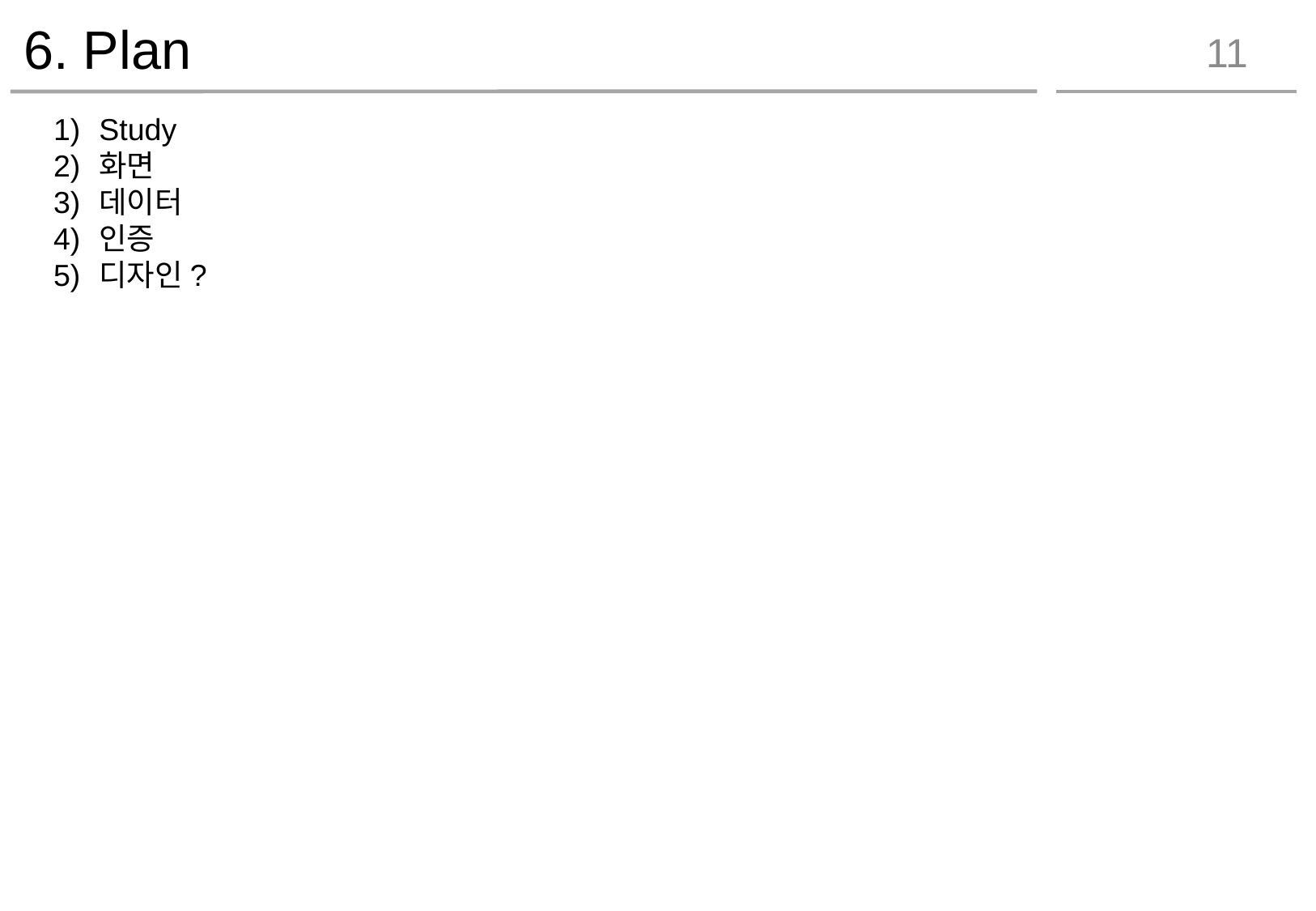

6. Plan
11
Study
화면
데이터
인증
디자인?